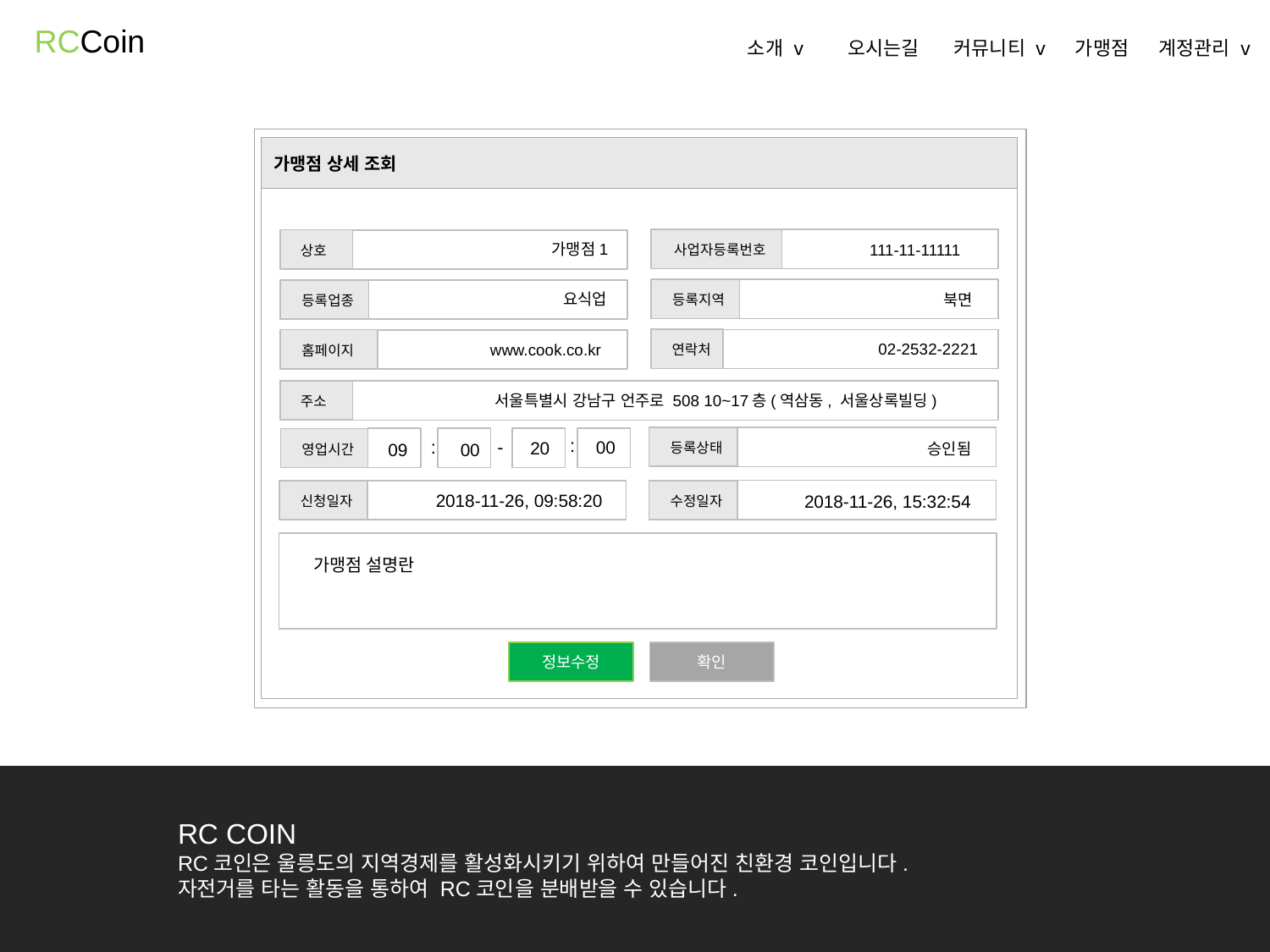

RCCoin
오시는길
소개 v
커뮤니티 v

계정관리 v
가맹점

가맹점 상세 조회
ㄴ`

상호
가맹점1
111-11-11111
사업자등록번호

등록지역

등록업종
요식업
북면

연락처

02-2532-2221
www.cook.co.kr
홈페이지

서울특별시 강남구 언주로 508 10~17층(역삼동, 서울상록빌딩)
주소

등록상태
:

:
-
00
20
승인됨
00
09
영업시간

수정일자

신청일자
2018-11-26, 09:58:20
2018-11-26, 15:32:54

가맹점 설명란
정보수정
확인

RC COIN
RC코인은 울릉도의 지역경제를 활성화시키기 위하여 만들어진 친환경 코인입니다.
자전거를 타는 활동을 통하여 RC코인을 분배받을 수 있습니다.